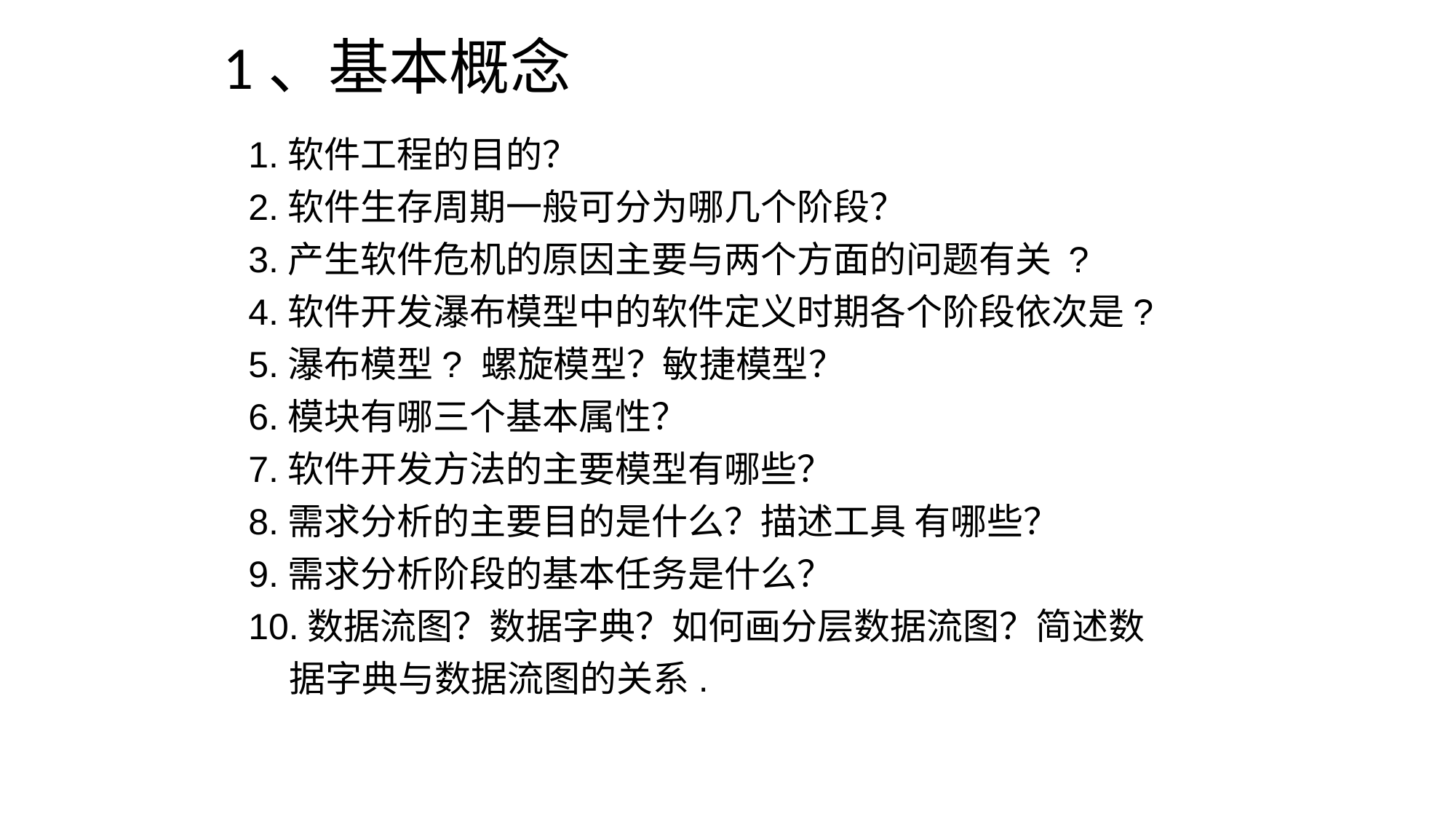

# 1、基本概念
1.软件工程的目的？
2.软件生存周期一般可分为哪几个阶段？
3.产生软件危机的原因主要与两个方面的问题有关 ?
4.软件开发瀑布模型中的软件定义时期各个阶段依次是?
5.瀑布模型? 螺旋模型？敏捷模型？
6.模块有哪三个基本属性？
7.软件开发方法的主要模型有哪些？
8.需求分析的主要目的是什么？描述工具 有哪些？
9.需求分析阶段的基本任务是什么？
10.数据流图？数据字典？如何画分层数据流图？简述数据字典与数据流图的关系.